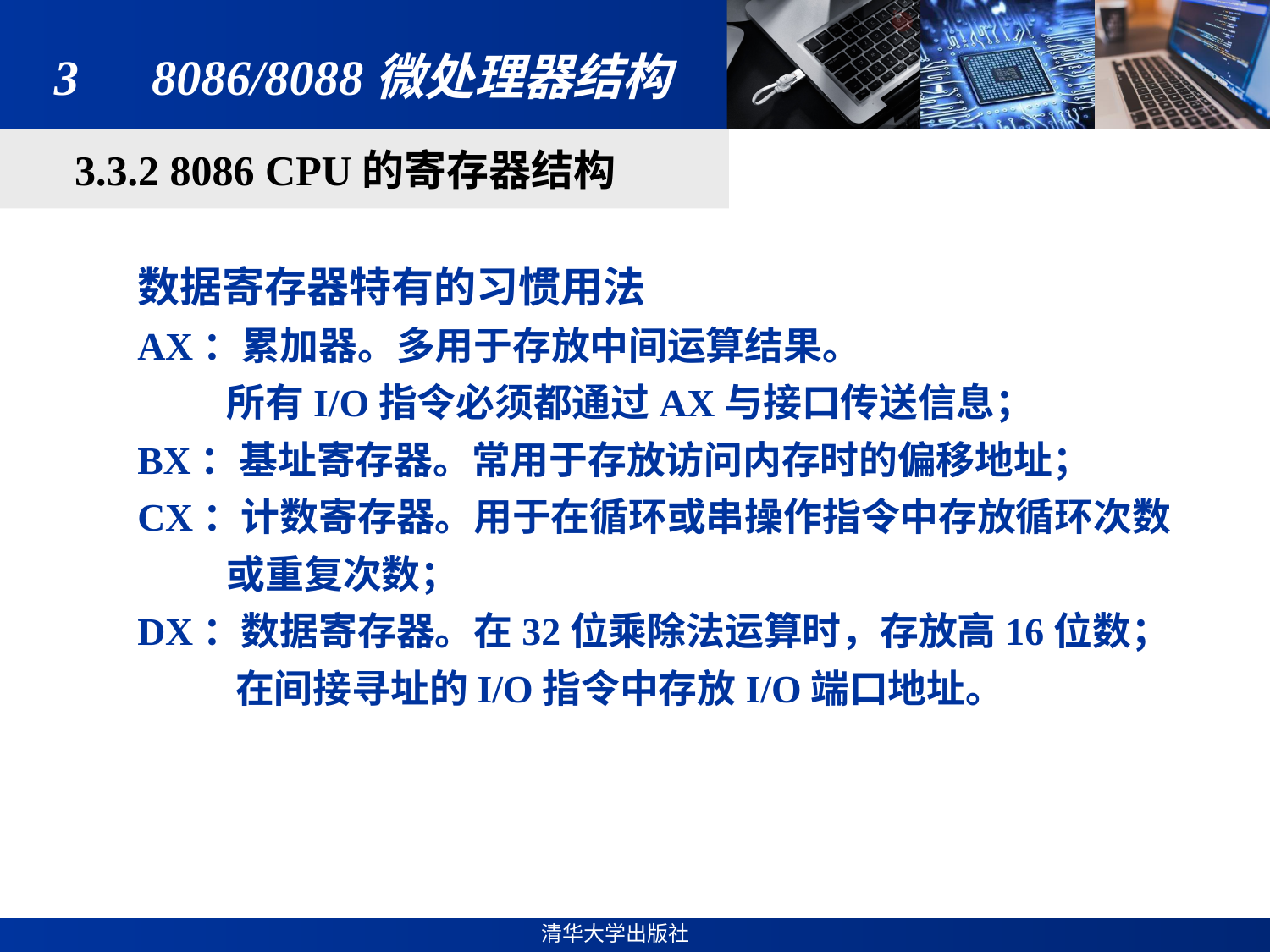

# 3　8086/8088微处理器结构
3.3.2 8086 CPU的寄存器结构
数据寄存器特有的习惯用法
AX：累加器。多用于存放中间运算结果。
         所有I/O指令必须都通过AX与接口传送信息；
BX：基址寄存器。常用于存放访问内存时的偏移地址；
CX：计数寄存器。用于在循环或串操作指令中存放循环次数
         或重复次数；
DX：数据寄存器。在32位乘除法运算时，存放高16位数；
          在间接寻址的I/O指令中存放I/O端口地址。